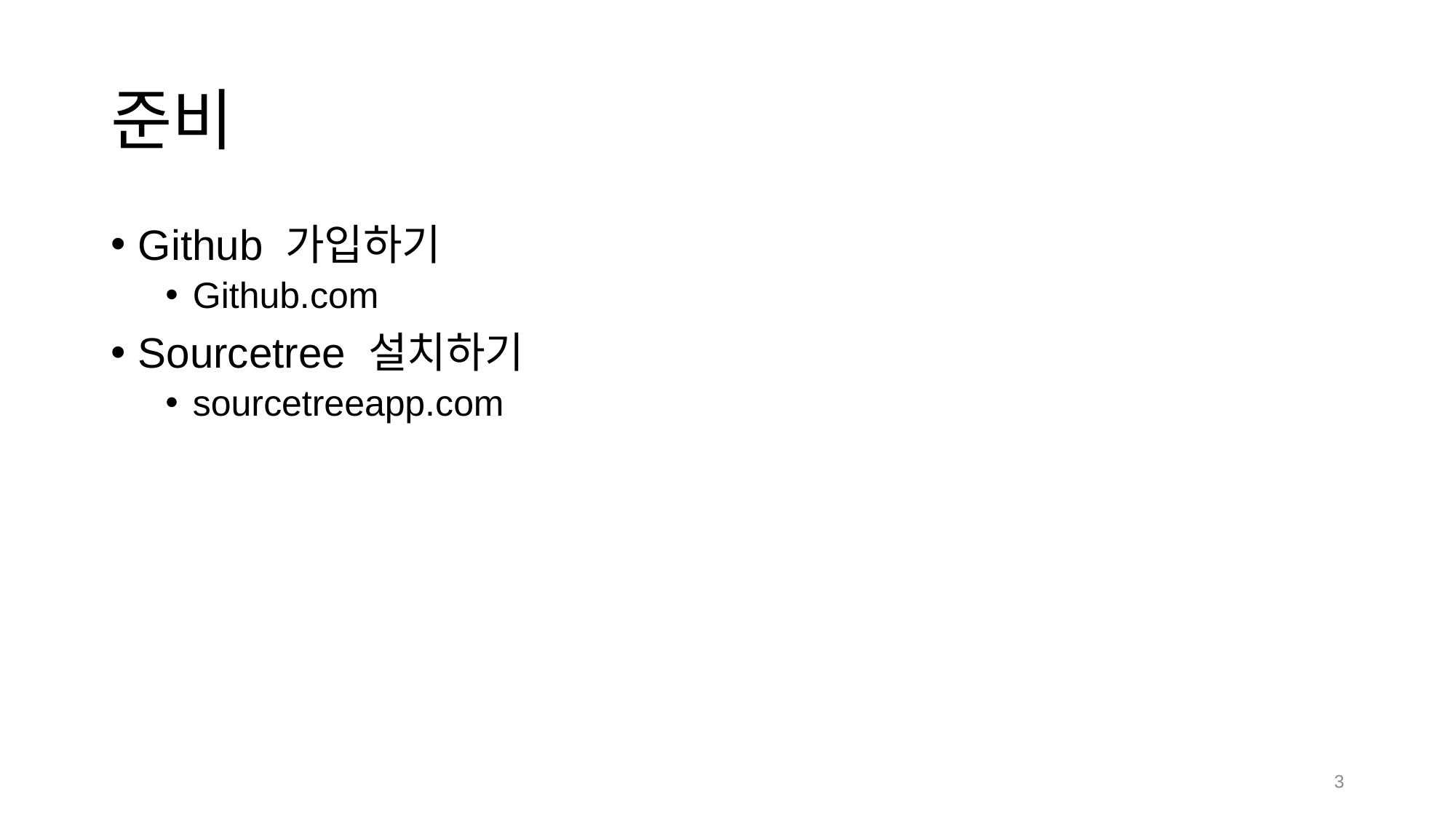

# 준비
Github 가입하기
Github.com
Sourcetree 설치하기
sourcetreeapp.com
3